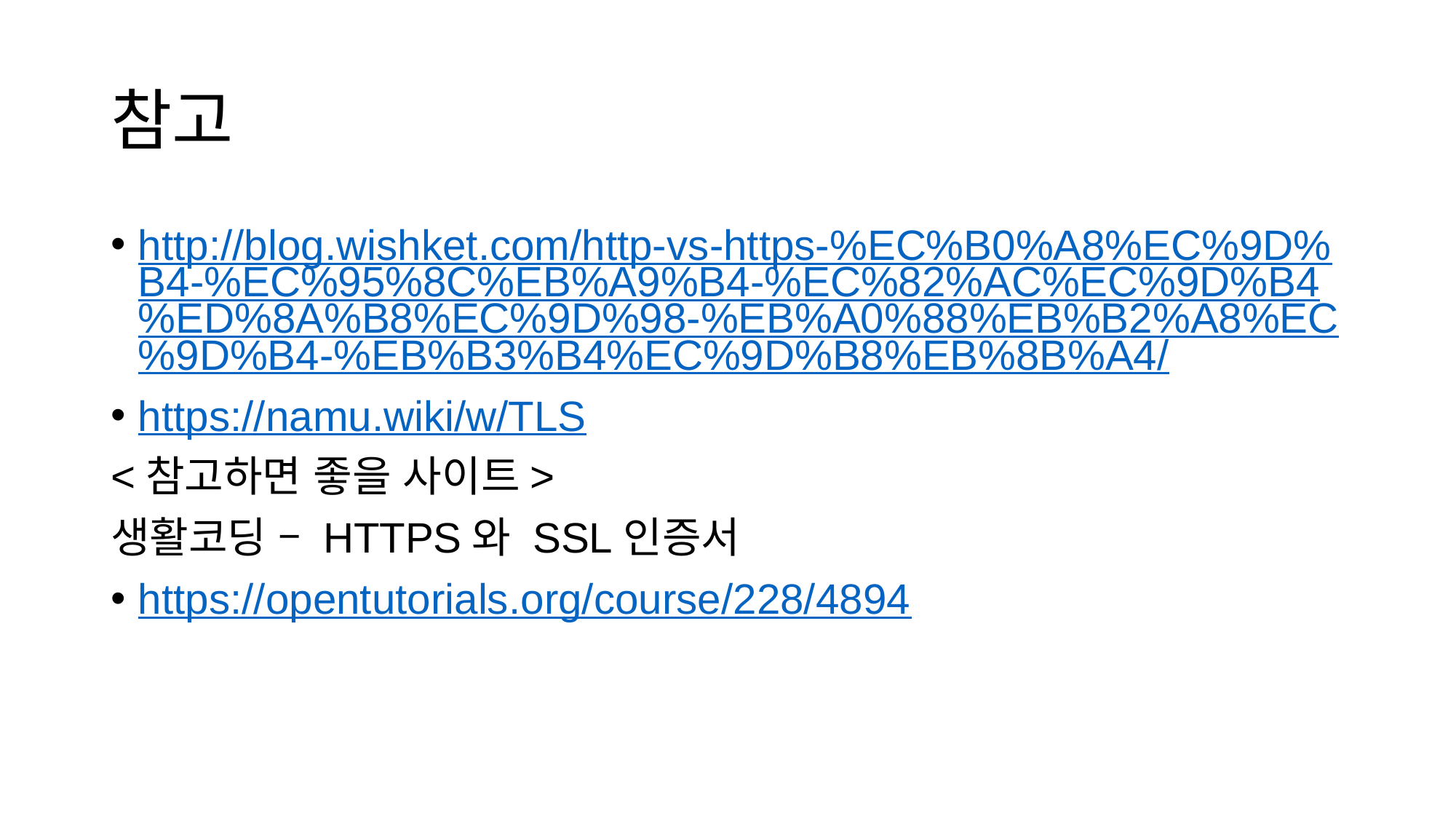

# 참고
http://blog.wishket.com/http-vs-https-%EC%B0%A8%EC%9D%B4-%EC%95%8C%EB%A9%B4-%EC%82%AC%EC%9D%B4%ED%8A%B8%EC%9D%98-%EB%A0%88%EB%B2%A8%EC%9D%B4-%EB%B3%B4%EC%9D%B8%EB%8B%A4/
https://namu.wiki/w/TLS
<참고하면 좋을 사이트>
생활코딩 – HTTPS와 SSL인증서
https://opentutorials.org/course/228/4894